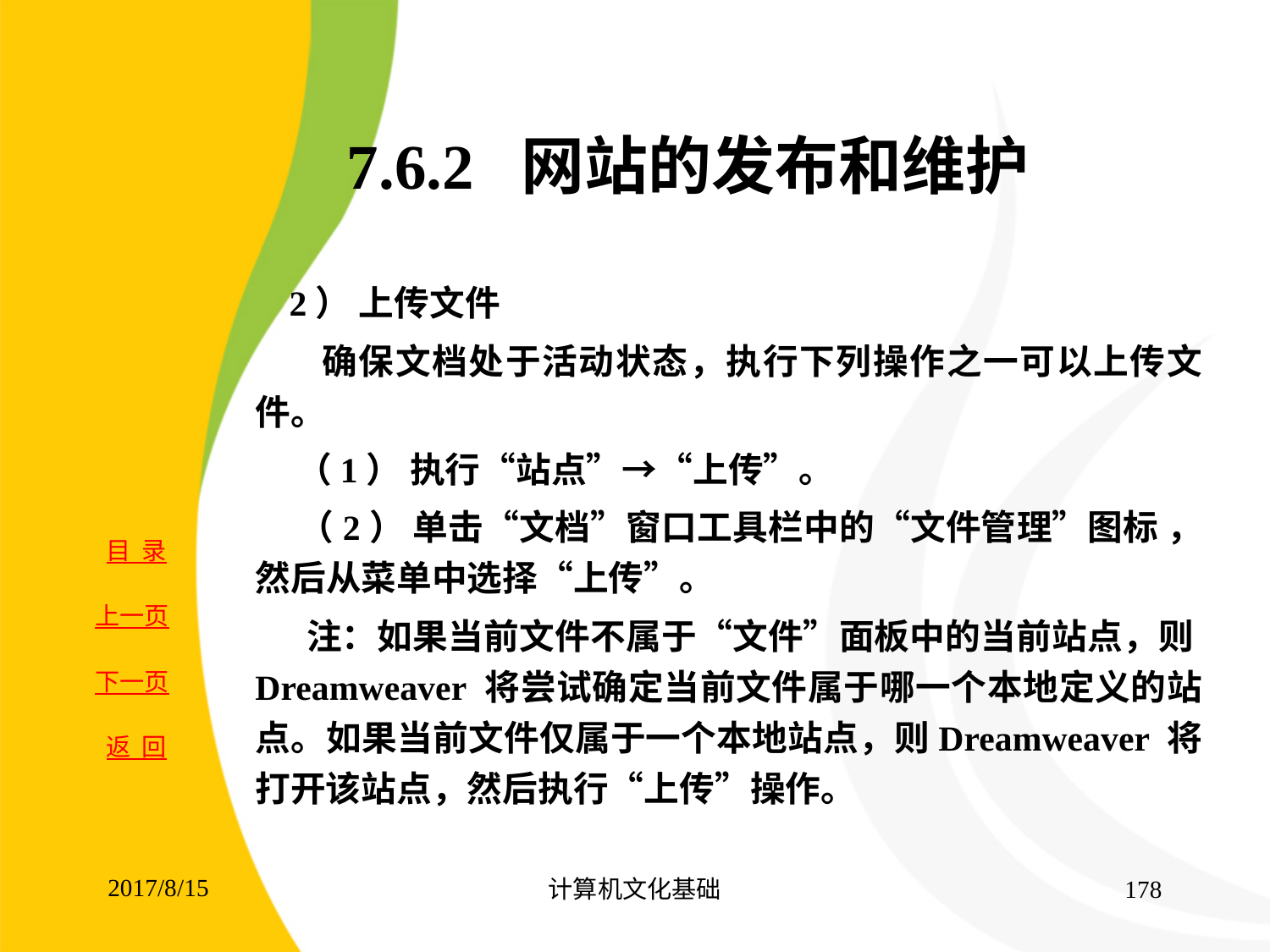

# 7.6.2  网站的发布和维护
                          2） 上传文件
           确保文档处于活动状态，执行下列操作之一可以上传文件。
          （1） 执行“站点”→“上传”。
          （2） 单击“文档”窗口工具栏中的“文件管理”图标 ，然后从菜单中选择“上传”。
           注：如果当前文件不属于“文件”面板中的当前站点，则Dreamweaver 将尝试确定当前文件属于哪一个本地定义的站点。如果当前文件仅属于一个本地站点，则Dreamweaver 将打开该站点，然后执行“上传”操作。
2017/8/15
计算机文化基础
178